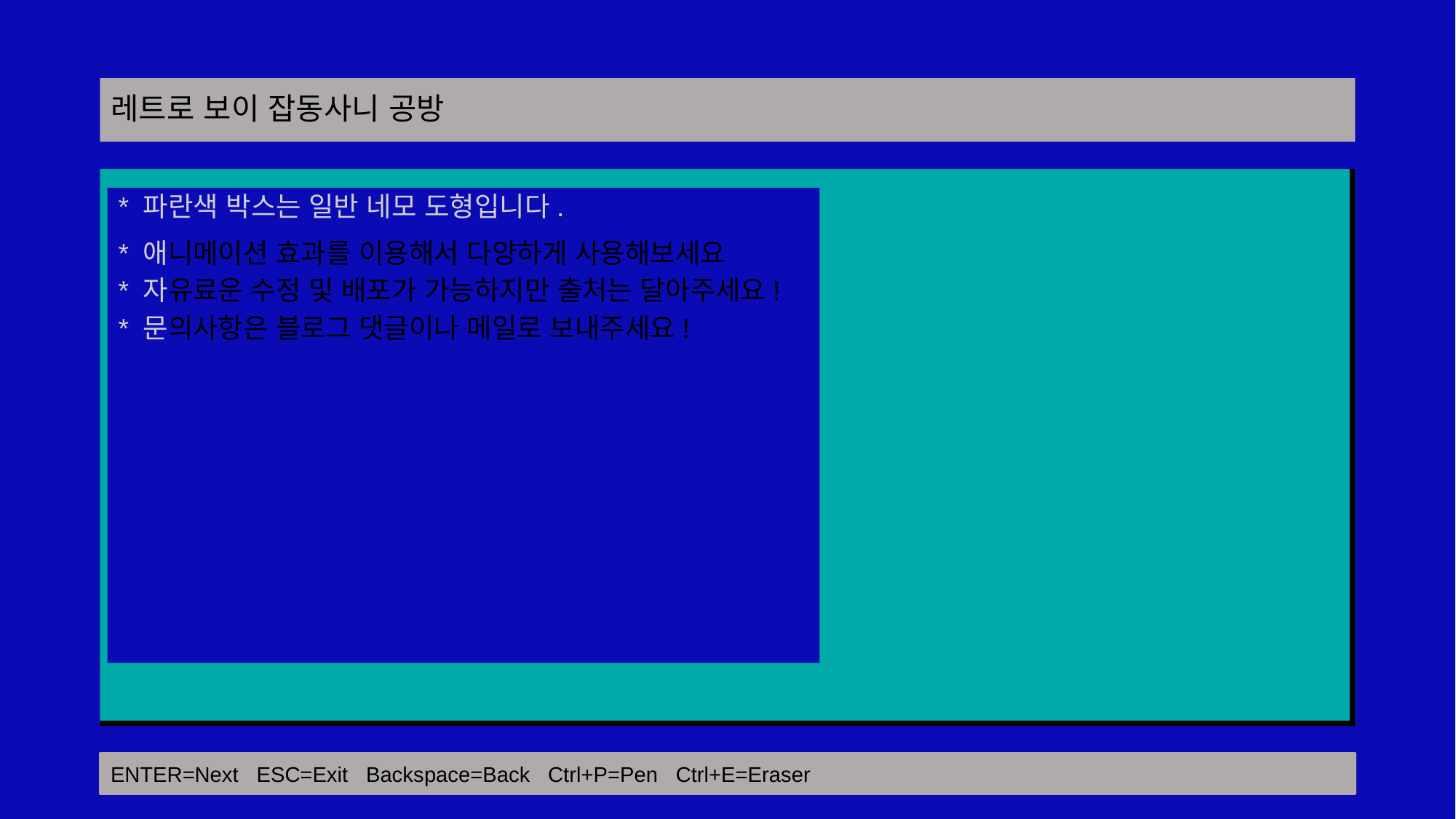

# 레트로 보이 잡동사니 공방
* 파란색 박스는 일반 네모 도형입니다.
* 애니메이션 효과를 이용해서 다양하게 사용해보세요
* 자유료운 수정 및 배포가 가능하지만 출처는 달아주세요!
* 문의사항은 블로그 댓글이나 메일로 보내주세요!